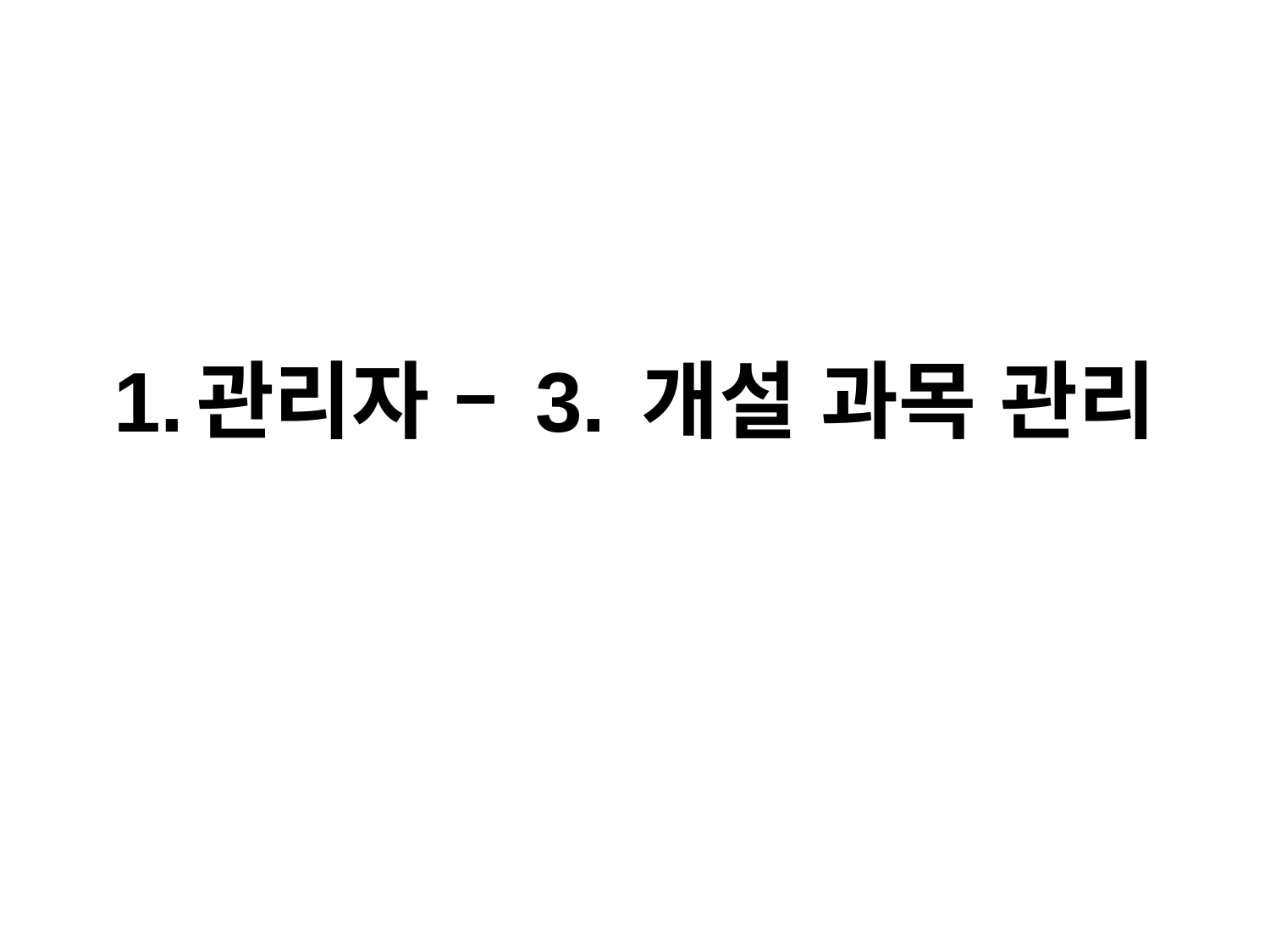

# 1.관리자 – 3. 개설 과목 관리